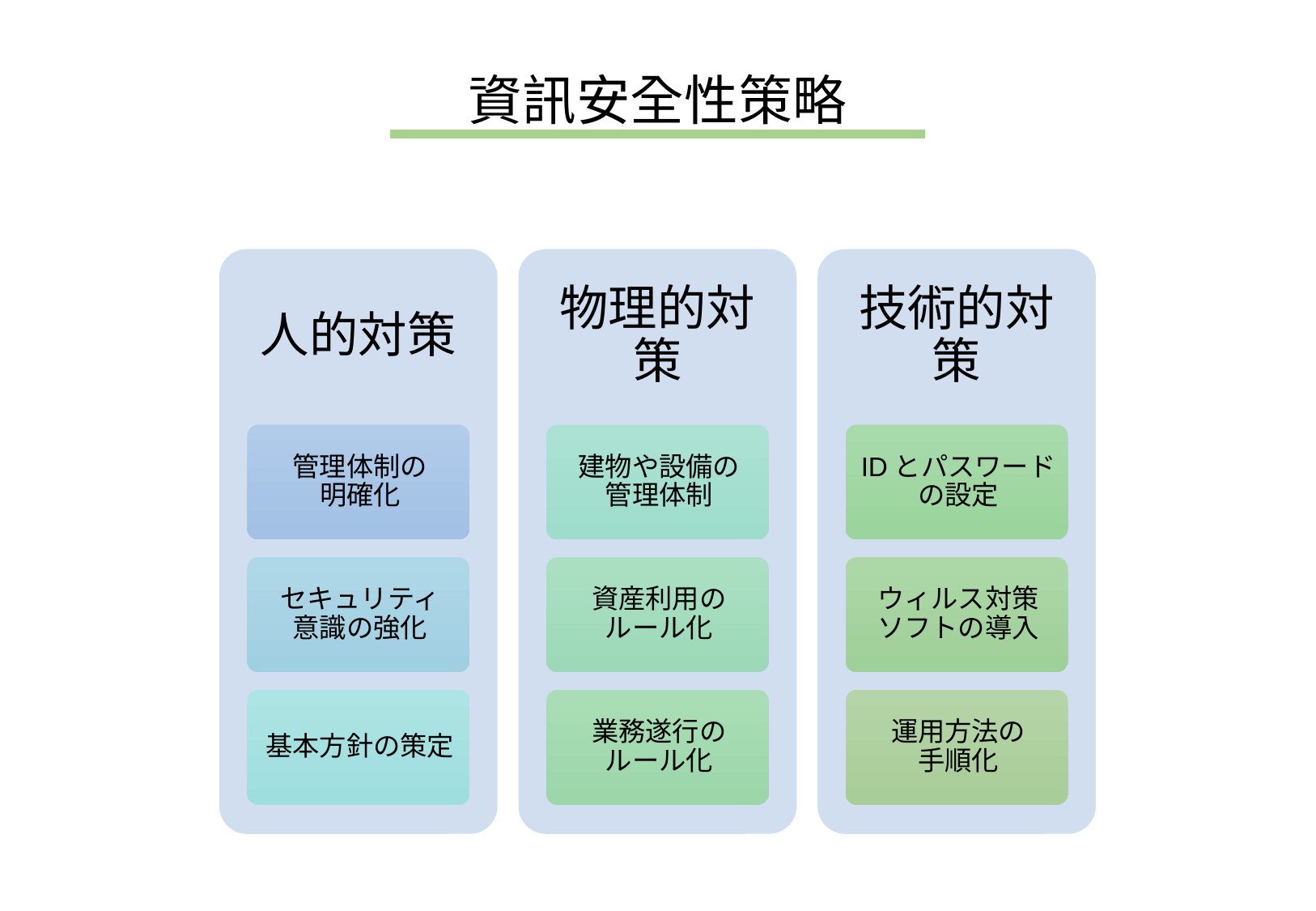

資訊安全性策略
人的対策
管理体制の
明確化
セキュリティ
意識の強化
基本方針の策定
物理的対策
建物や設備の
管理体制
資産利用の
ルール化
業務遂行の
ルール化
技術的対策
IDとパスワードの設定
ウィルス対策
ソフトの導入
運用方法の
手順化